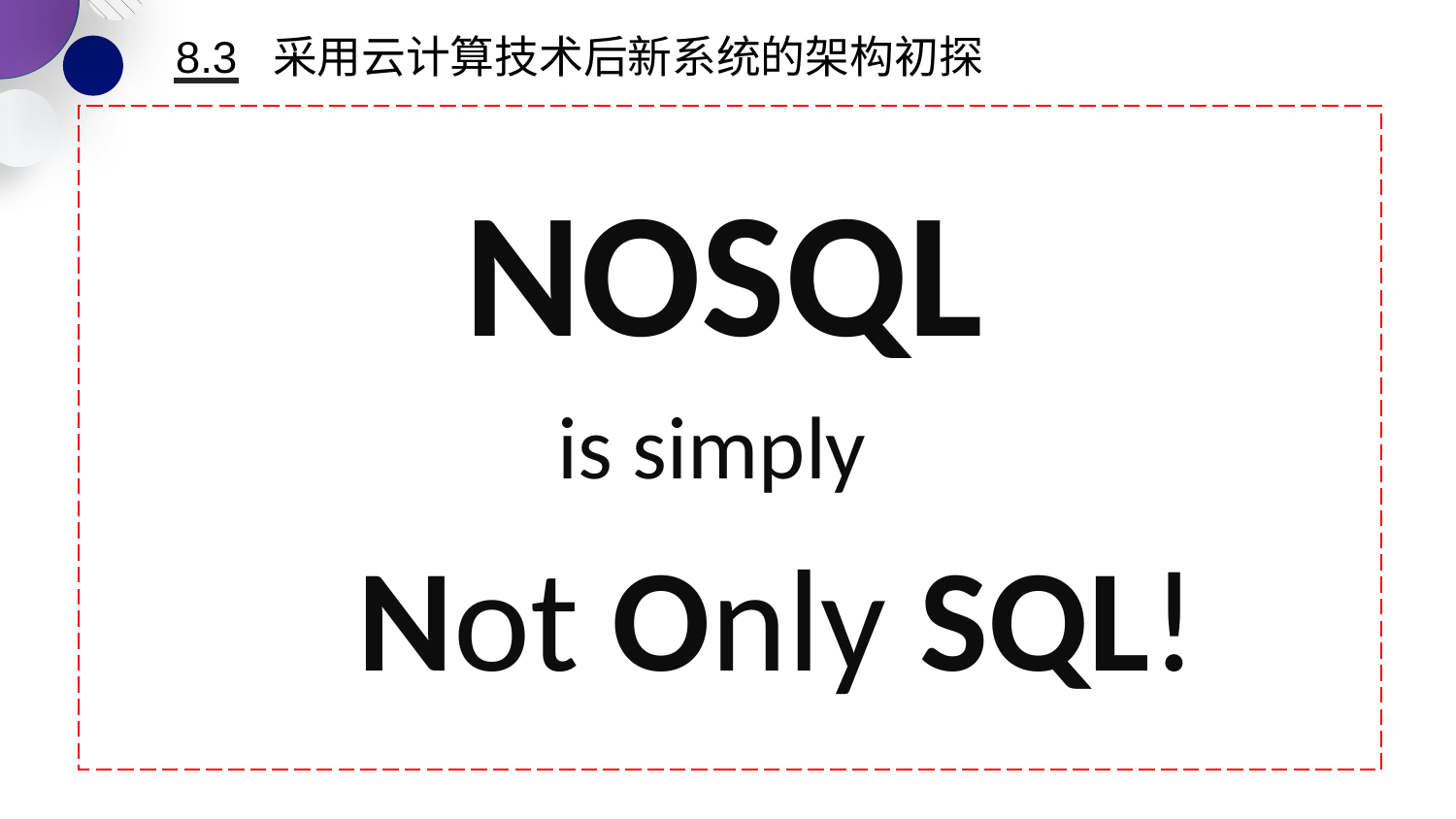

8.3  采用云计算技术后新系统的架构初探

           NOSQL
                       is simply
        Not Only SQL!